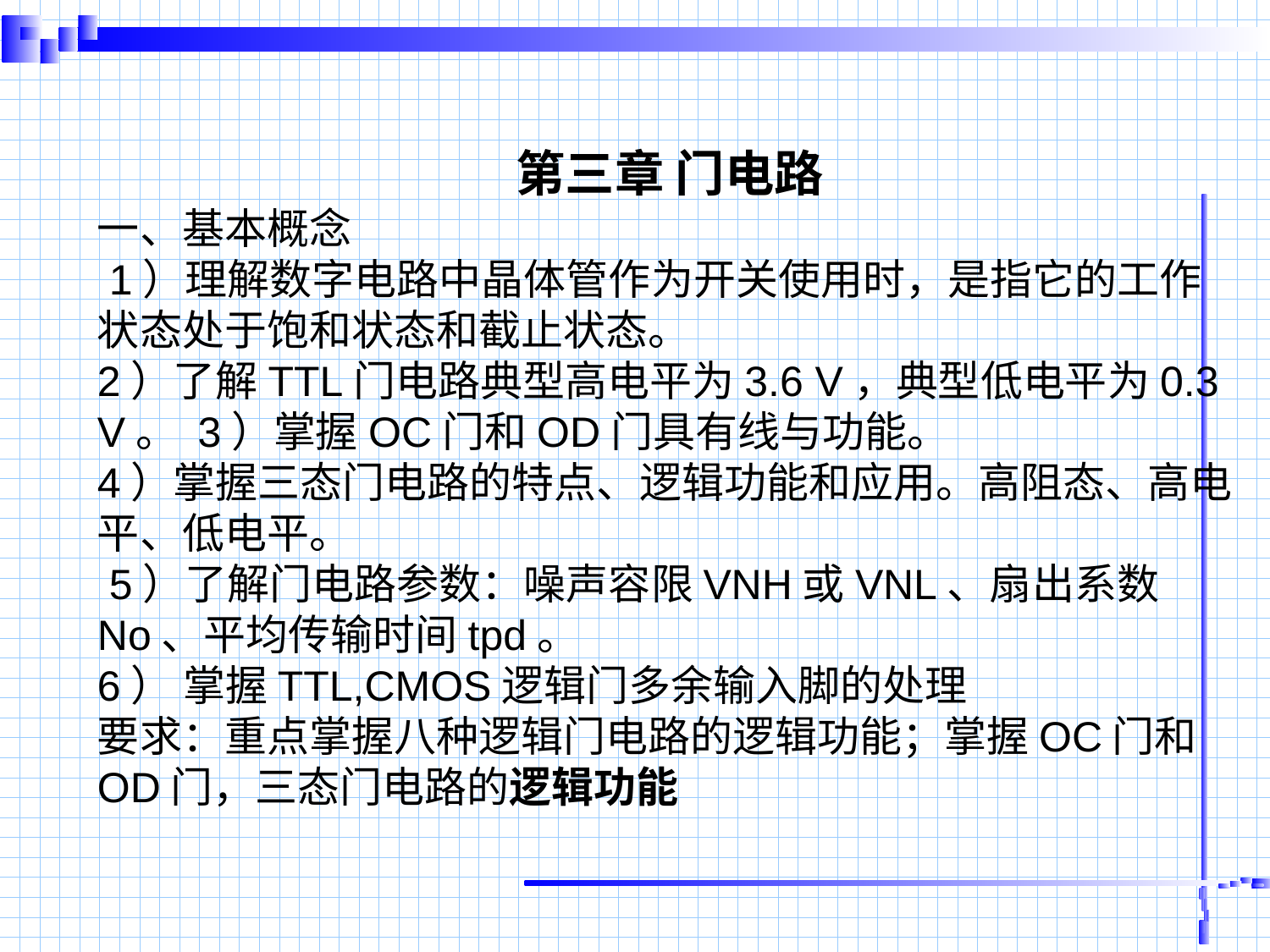

第三章 门电路
一、基本概念
 1）理解数字电路中晶体管作为开关使用时，是指它的工作状态处于饱和状态和截止状态。
2）了解TTL门电路典型高电平为3.6 V，典型低电平为0.3  V。 3）掌握OC门和OD门具有线与功能。
4）掌握三态门电路的特点、逻辑功能和应用。高阻态、高电平、低电平。
 5）了解门电路参数：噪声容限VNH或VNL、扇出系数No、平均传输时间tpd。
6） 掌握TTL,CMOS逻辑门多余输入脚的处理
要求：重点掌握八种逻辑门电路的逻辑功能；掌握OC门和OD门，三态门电路的逻辑功能